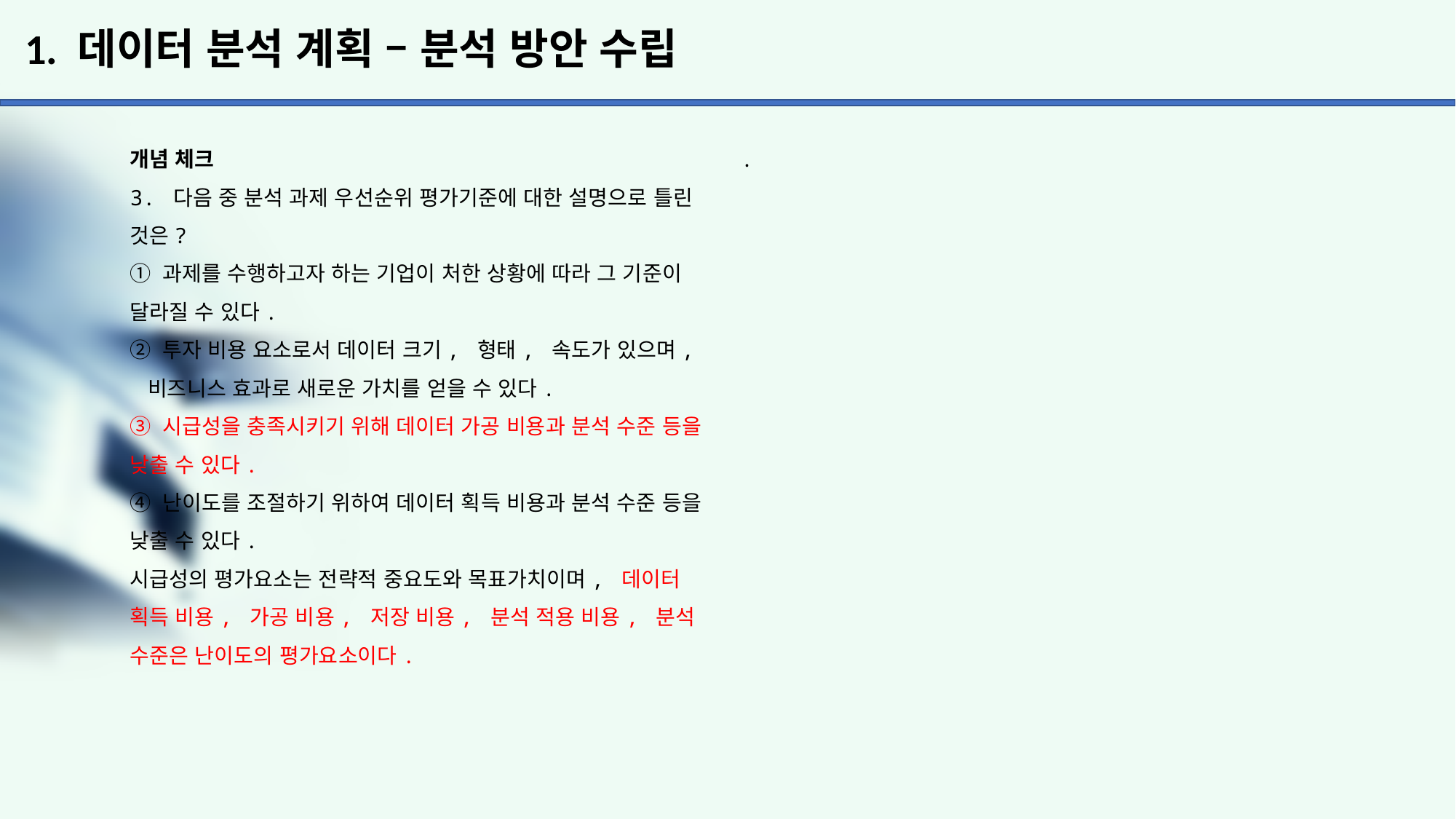

# 1. 데이터 분석 계획 – 분석 방안 수립
개념 체크
3. 다음 중 분석 과제 우선순위 평가기준에 대한 설명으로 틀린 것은?
① 과제를 수행하고자 하는 기업이 처한 상황에 따라 그 기준이 달라질 수 있다.
② 투자 비용 요소로서 데이터 크기, 형태, 속도가 있으며,   비즈니스 효과로 새로운 가치를 얻을 수 있다.
③ 시급성을 충족시키기 위해 데이터 가공 비용과 분석 수준 등을 낮출 수 있다.
④ 난이도를 조절하기 위하여 데이터 획득 비용과 분석 수준 등을 낮출 수 있다.
시급성의 평가요소는 전략적 중요도와 목표가치이며, 데이터 획득 비용, 가공 비용, 저장 비용, 분석 적용 비용, 분석 수준은 난이도의 평가요소이다.
.